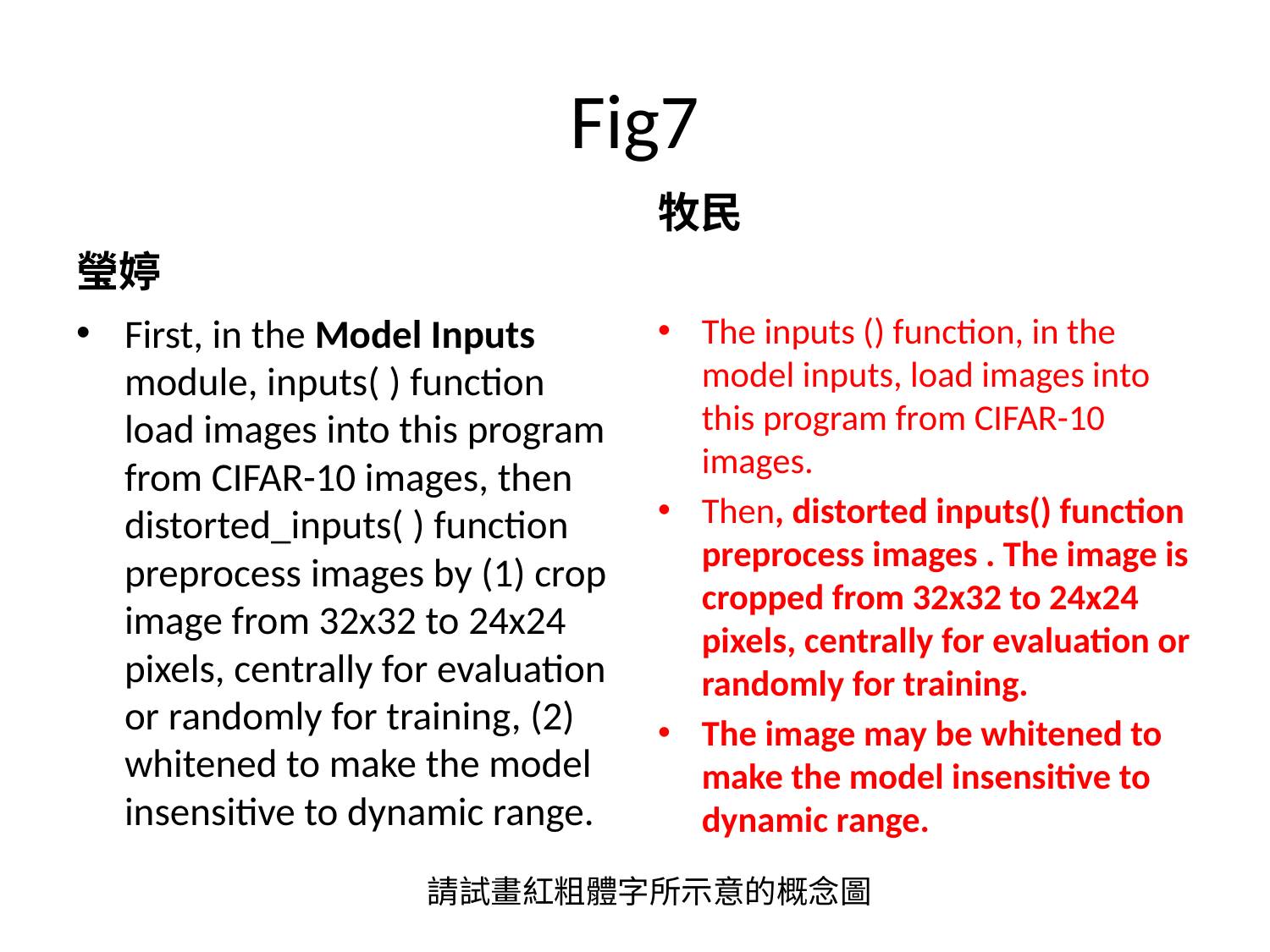

# Fig7
瑩婷
牧民

First, in the Model Inputs module, inputs( ) function load images into this program from CIFAR-10 images, then distorted_inputs( ) function preprocess images by (1) crop image from 32x32 to 24x24 pixels, centrally for evaluation or randomly for training, (2) whitened to make the model insensitive to dynamic range.

The inputs () function, in the model inputs, load images into this program from CIFAR-10 images.
Then, distorted inputs() function preprocess images . The image is cropped from 32x32 to 24x24 pixels, centrally for evaluation or randomly for training.
The image may be whitened to make the model insensitive to dynamic range.
請試畫紅粗體字所示意的概念圖